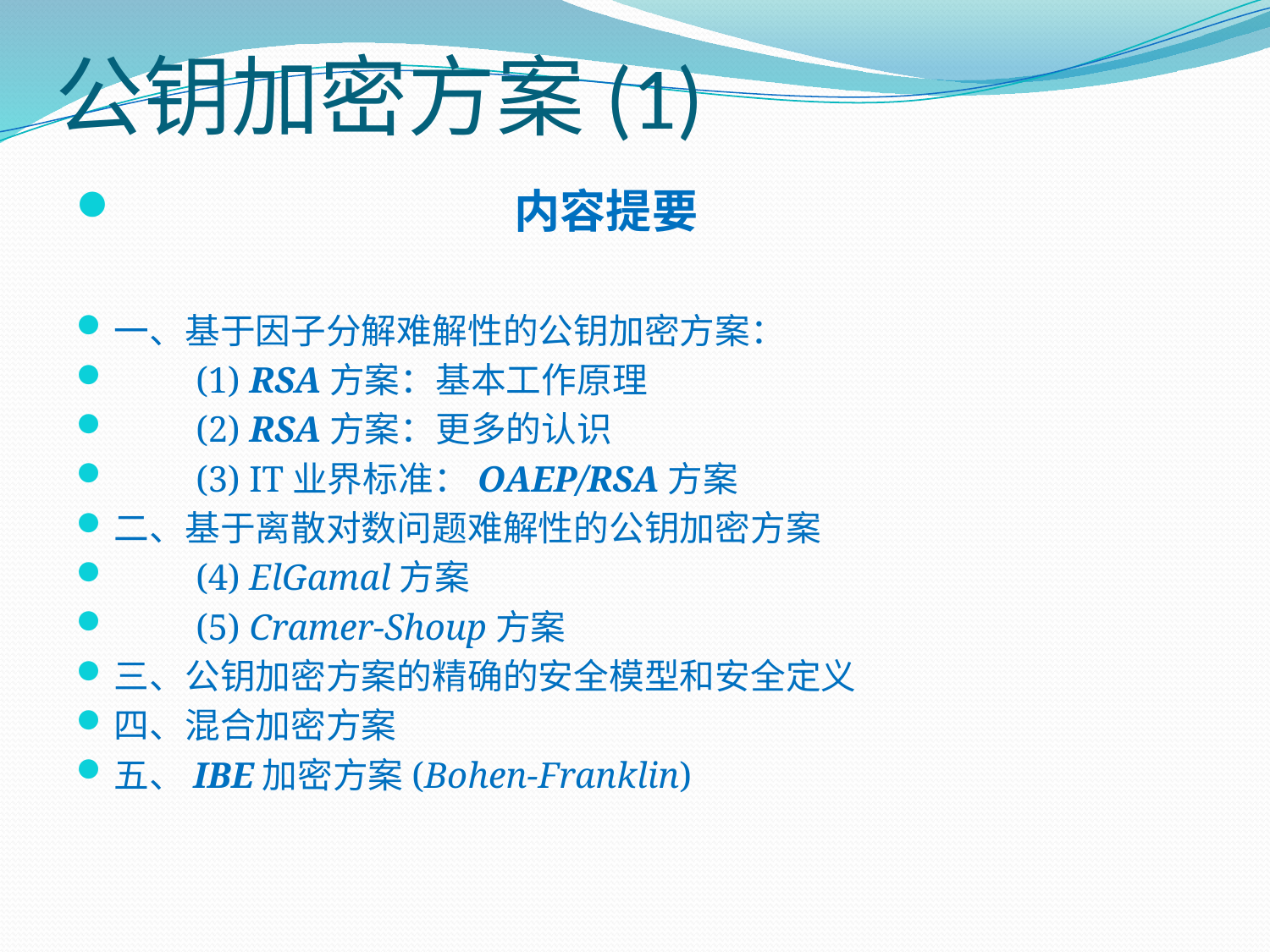

# 公钥加密方案(1)
                                     内容提要

一、基于因子分解难解性的公钥加密方案：
         (1) RSA方案：基本工作原理
         (2) RSA方案：更多的认识
         (3) IT业界标准：OAEP/RSA方案
二、基于离散对数问题难解性的公钥加密方案
         (4) ElGamal方案
         (5) Cramer-Shoup方案
三、公钥加密方案的精确的安全模型和安全定义
四、混合加密方案
五、IBE加密方案(Bohen-Franklin)